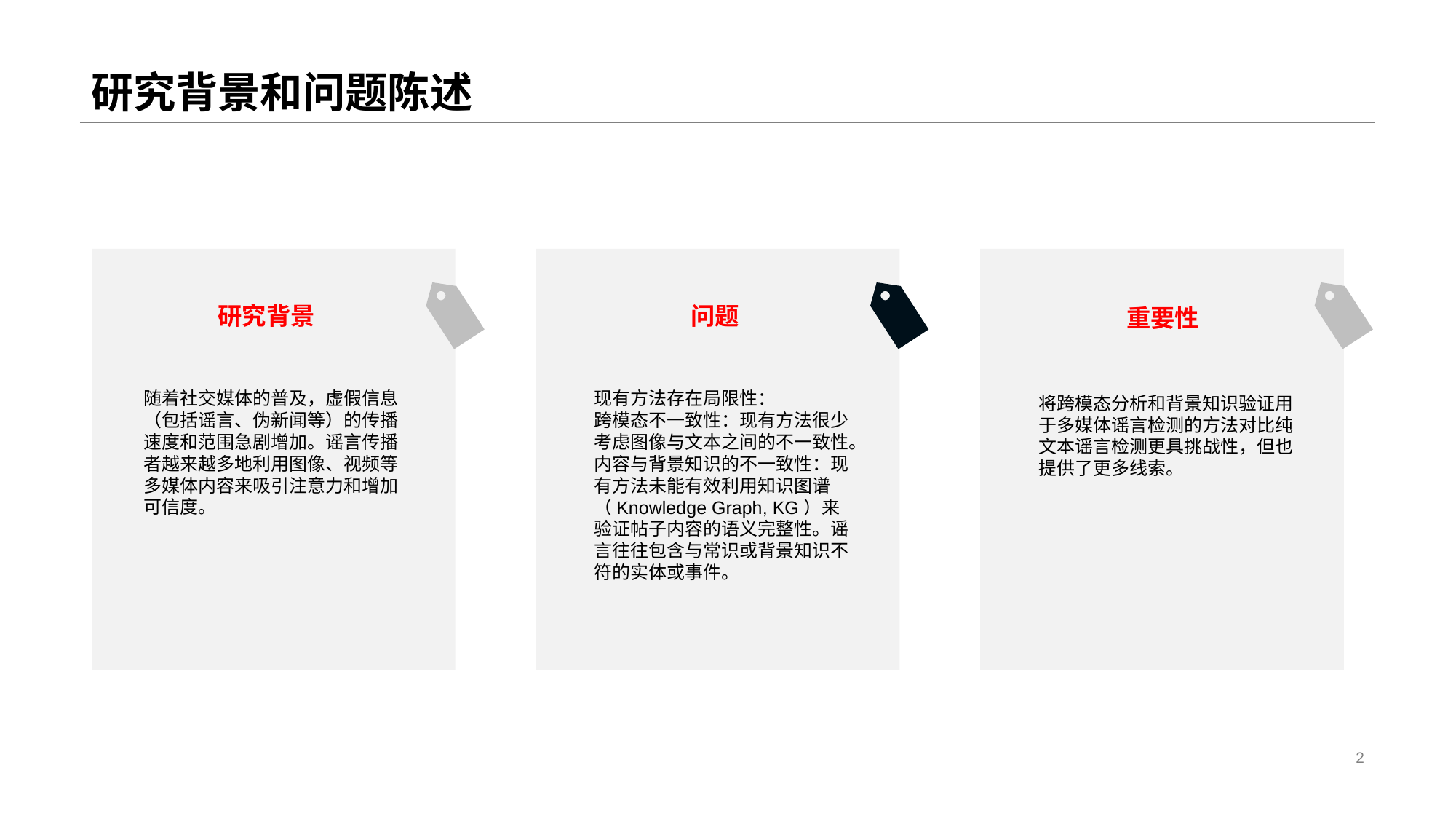

# 研究背景和问题陈述

研究背景
随着社交媒体的普及，虚假信息（包括谣言、伪新闻等）的传播速度和范围急剧增加。谣言传播者越来越多地利用图像、视频等多媒体内容来吸引注意力和增加可信度。

问题
现有方法存在局限性：
跨模态不一致性：现有方法很少考虑图像与文本之间的不一致性。
内容与背景知识的不一致性：现有方法未能有效利用知识图谱（Knowledge Graph, KG）来验证帖子内容的语义完整性。谣言往往包含与常识或背景知识不符的实体或事件。

重要性
将跨模态分析和背景知识验证用于多媒体谣言检测的方法对比纯文本谣言检测更具挑战性，但也提供了更多线索。
2